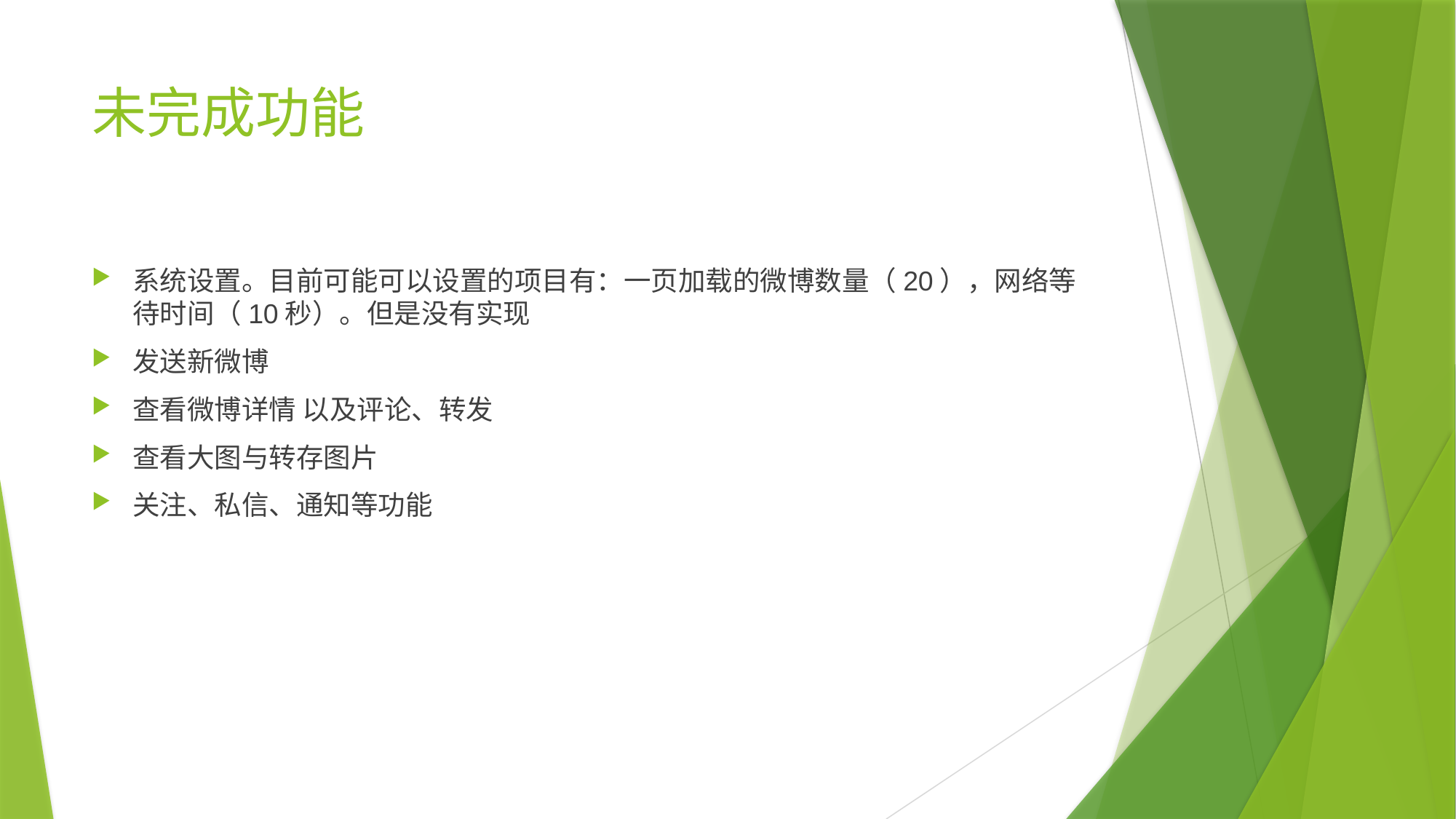

# 未完成功能
系统设置。目前可能可以设置的项目有：一页加载的微博数量（20），网络等待时间（10秒）。但是没有实现
发送新微博
查看微博详情 以及评论、转发
查看大图与转存图片
关注、私信、通知等功能